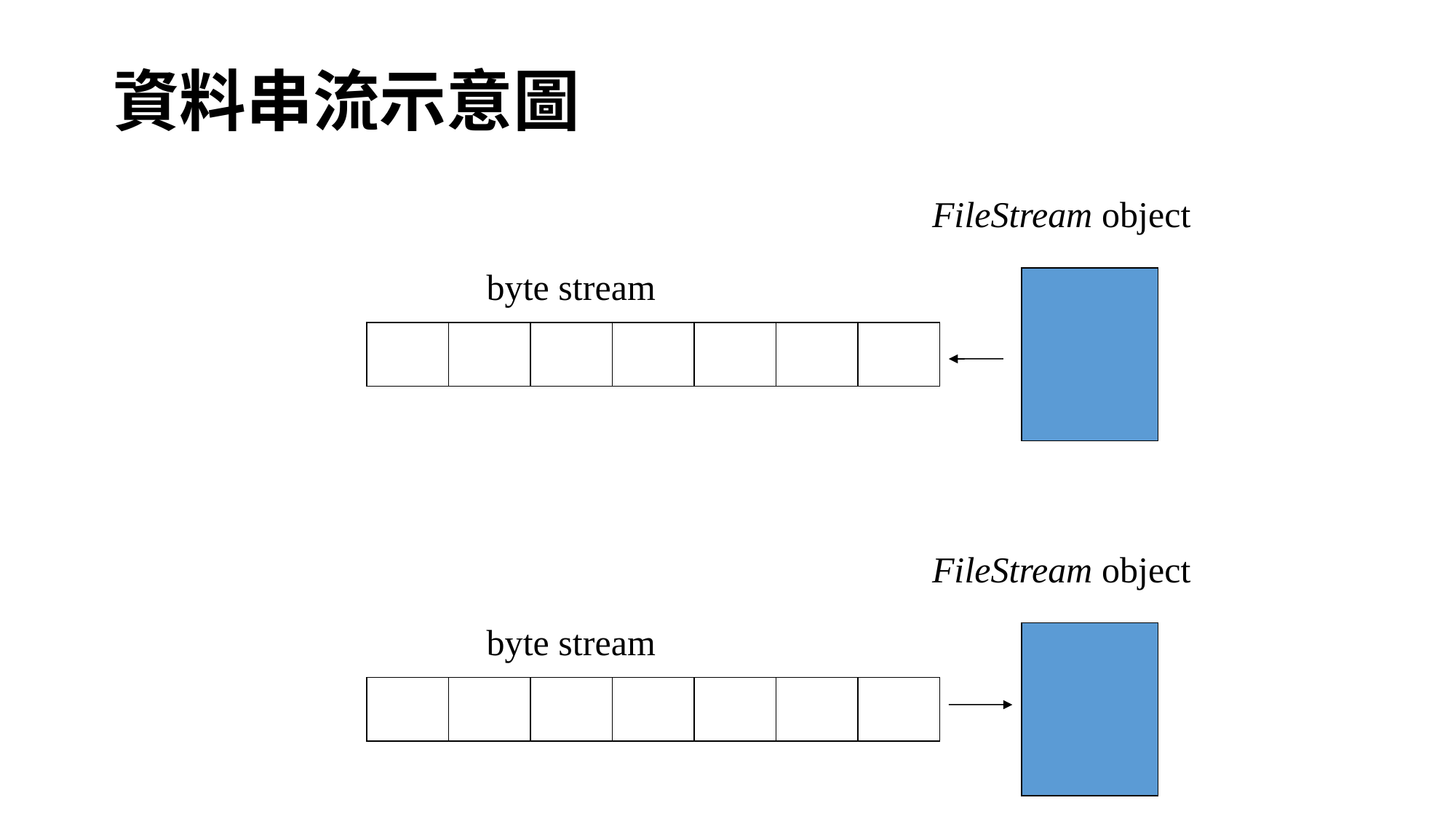

# 資料串流示意圖
FileStream object
byte stream

FileStream object
byte stream